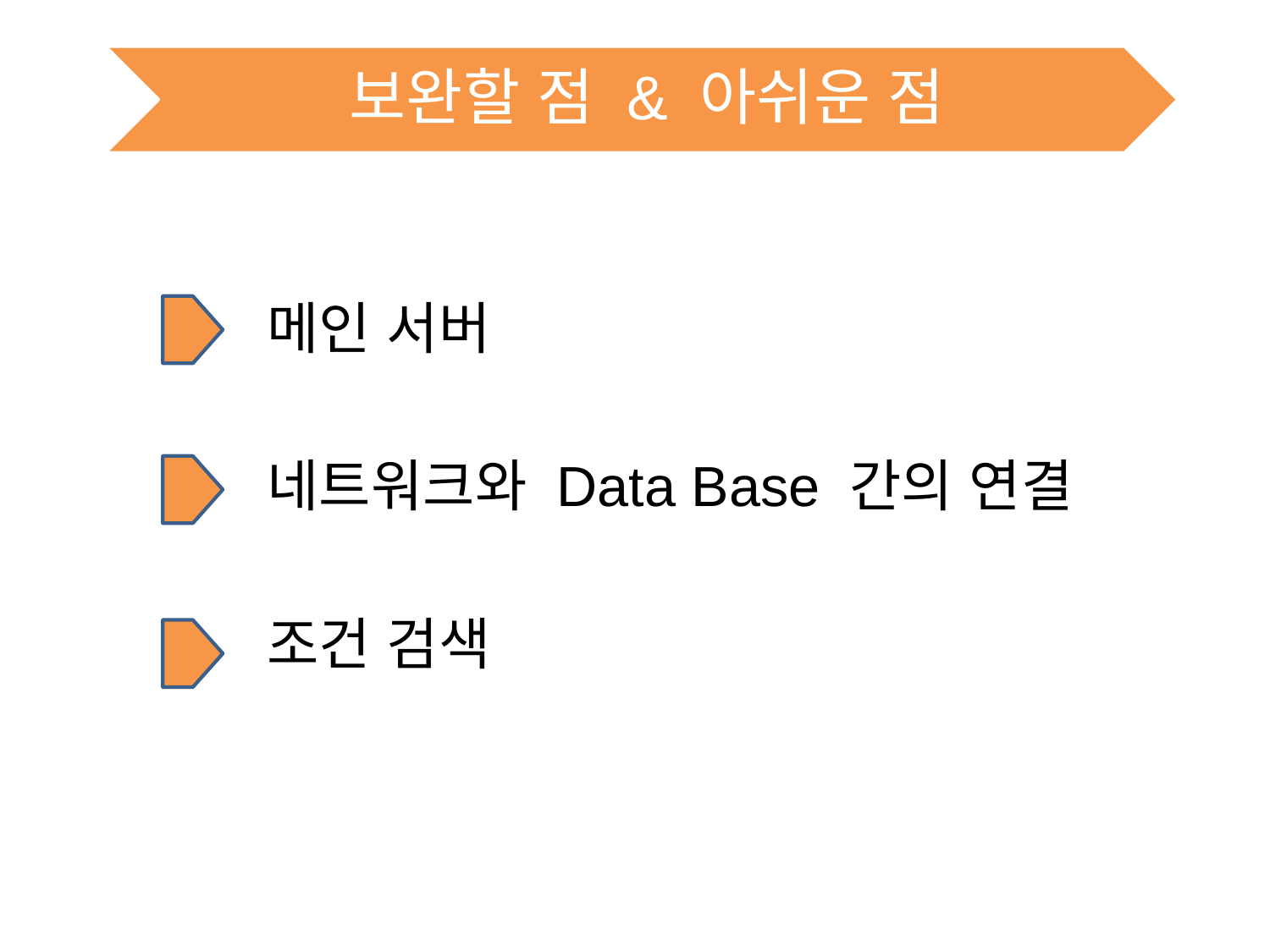

보완할 점 & 아쉬운 점
 메인 서버

 네트워크와 Data Base 간의 연결

 조건 검색